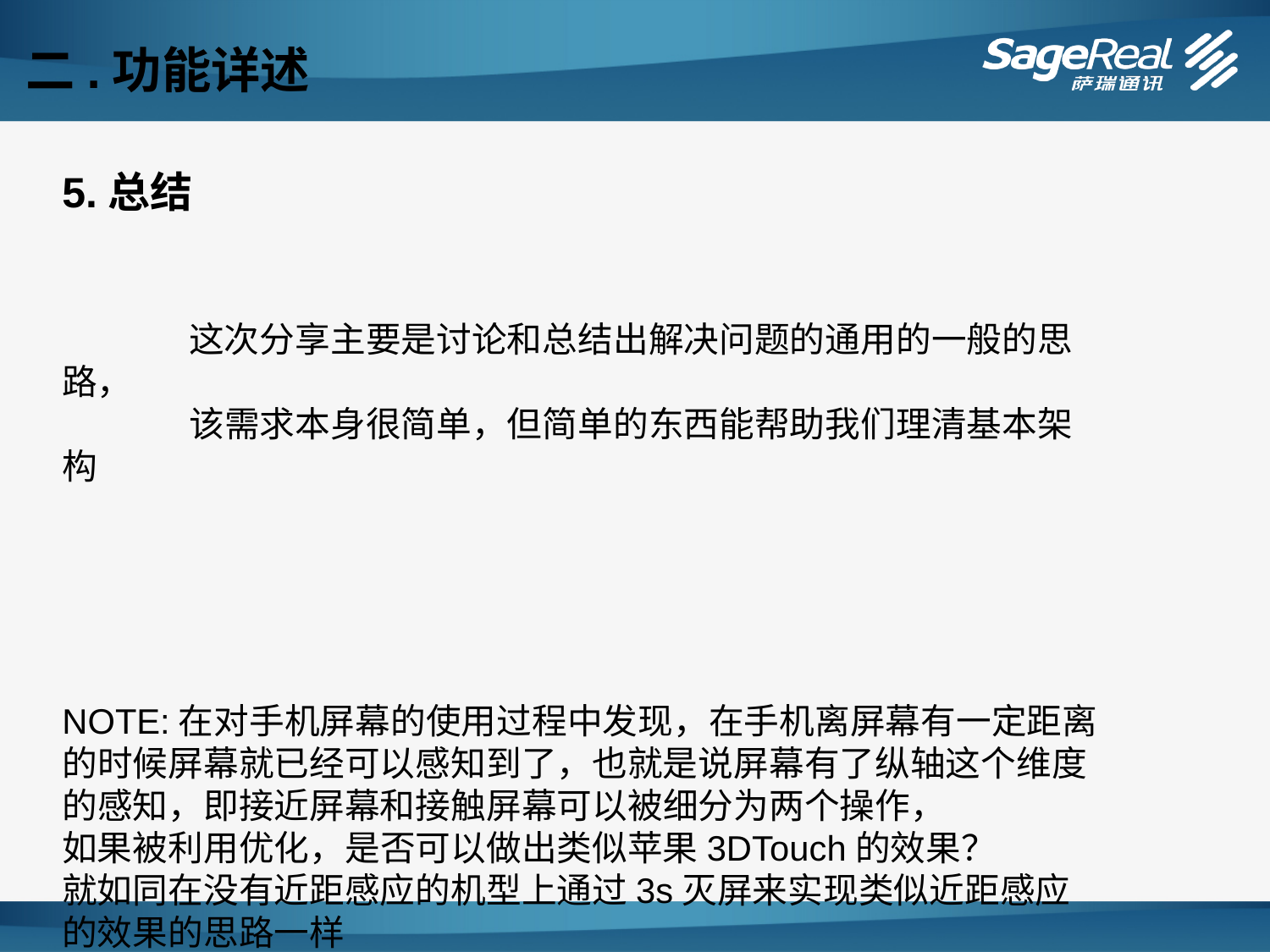

二.功能详述
5.总结

	这次分享主要是讨论和总结出解决问题的通用的一般的思路，
	该需求本身很简单，但简单的东西能帮助我们理清基本架构

NOTE:在对手机屏幕的使用过程中发现，在手机离屏幕有一定距离的时候屏幕就已经可以感知到了，也就是说屏幕有了纵轴这个维度的感知，即接近屏幕和接触屏幕可以被细分为两个操作，
如果被利用优化，是否可以做出类似苹果3DTouch的效果？
就如同在没有近距感应的机型上通过3s灭屏来实现类似近距感应的效果的思路一样